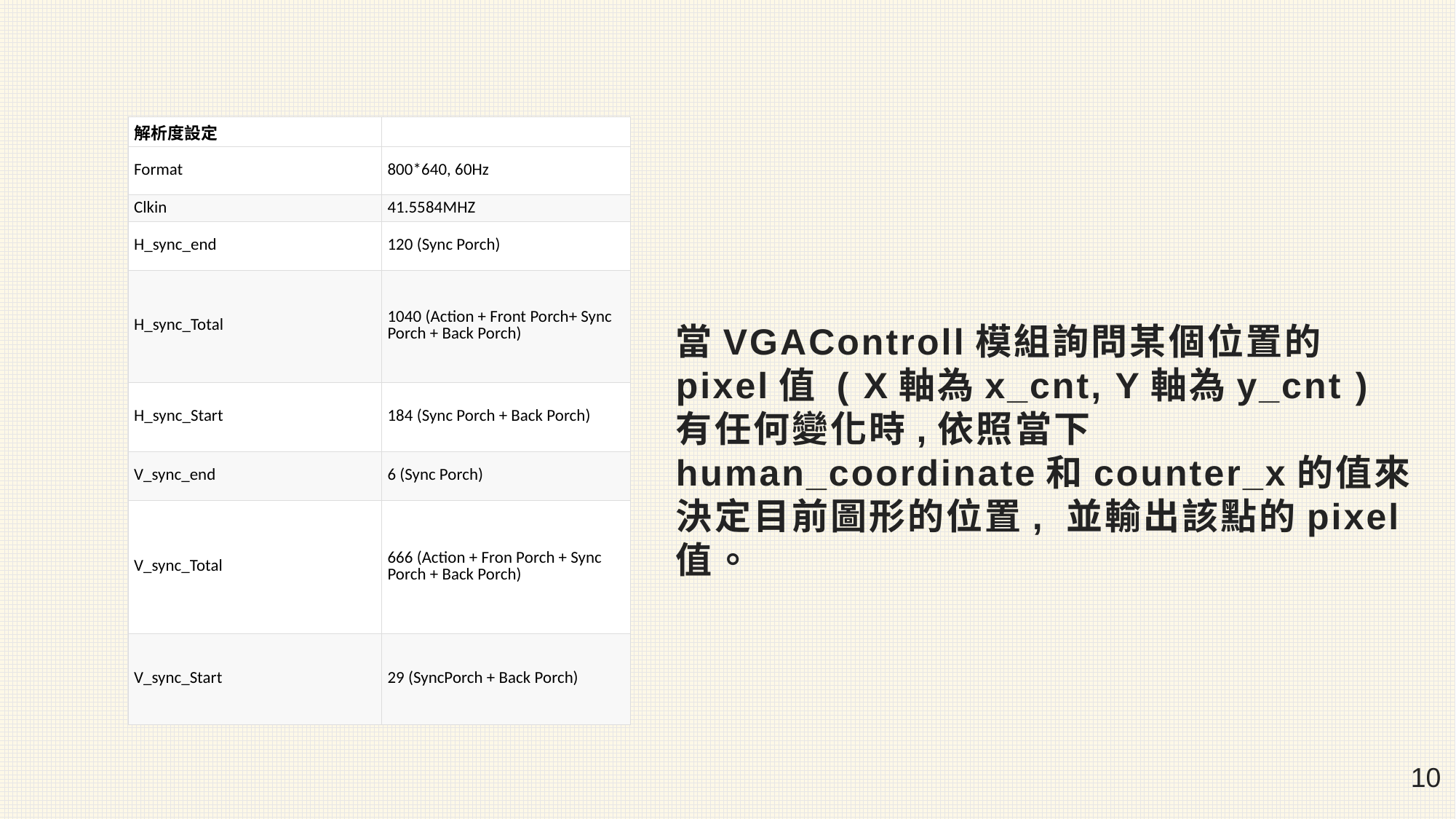

| 解析度設定 |  |
| --- | --- |
| Format | 800\*640, 60Hz |
| Clkin | 41.5584MHZ |
| H\_sync\_end | 120 (Sync Porch) |
| H\_sync\_Total | 1040 (Action + Front Porch+ Sync Porch + Back Porch) |
| H\_sync\_Start | 184 (Sync Porch + Back Porch) |
| V\_sync\_end | 6 (Sync Porch) |
| V\_sync\_Total | 666 (Action + Fron Porch + Sync Porch + Back Porch) |
| V\_sync\_Start | 29 (SyncPorch + Back Porch) |
當VGAControll模組詢問某個位置的pixel值 ( X軸為x_cnt, Y軸為y_cnt ) 有任何變化時,依照當下human_coordinate和counter_x的值來決定目前圖形的位置, 並輸出該點的pixel值。

10